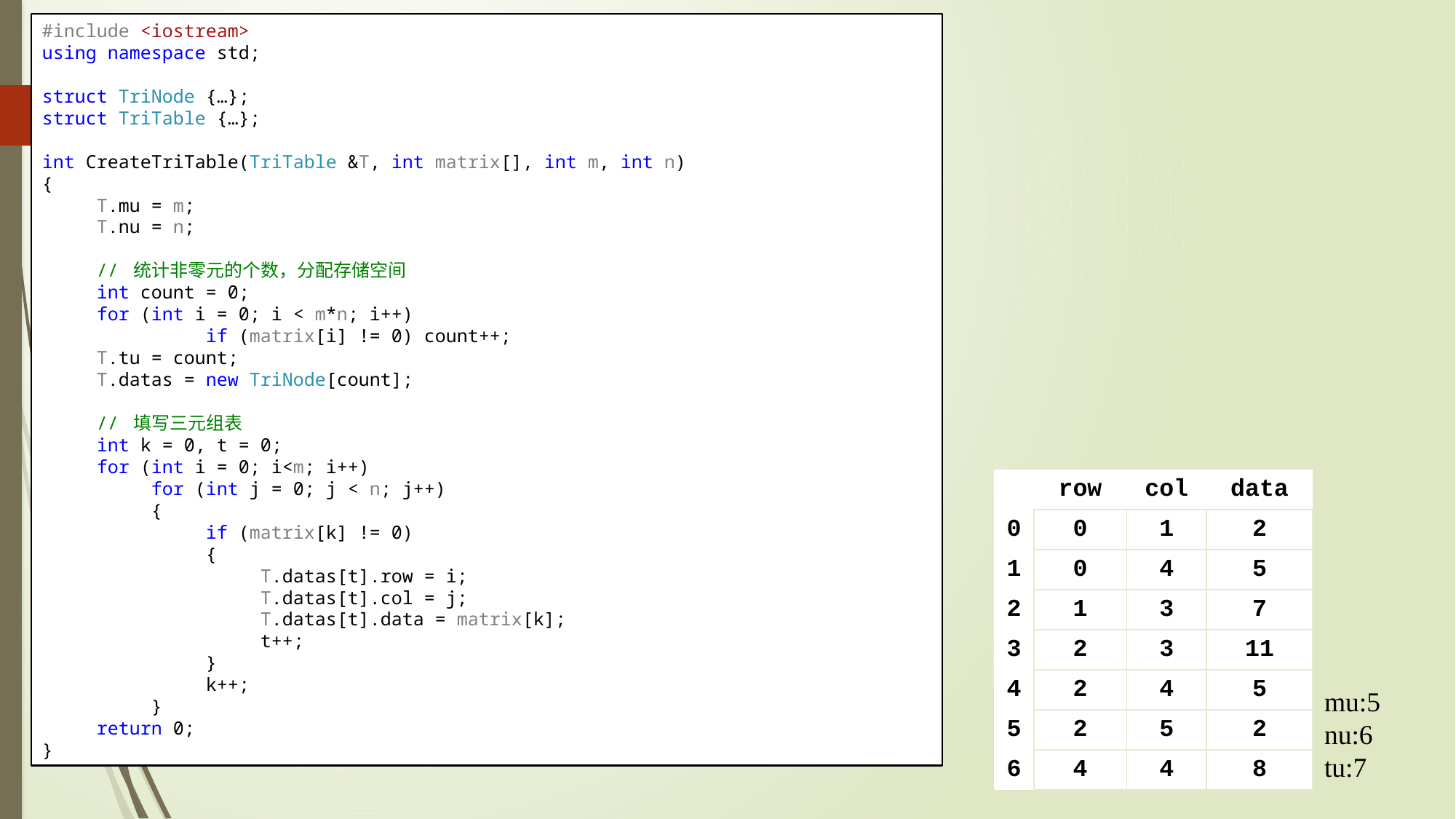

#include <iostream>
using namespace std;

struct TriNode {…};
struct TriTable {…};

int CreateTriTable(TriTable &T, int matrix[], int m, int n)
{
T.mu = m;
T.nu = n;

// 统计非零元的个数，分配存储空间
int count = 0;
for (int i = 0; i < m*n; i++)
	if (matrix[i] != 0) count++;
T.tu = count;
T.datas = new TriNode[count];

// 填写三元组表
int k = 0, t = 0;
for (int i = 0; i<m; i++)
for (int j = 0; j < n; j++)
{
if (matrix[k] != 0)
{
T.datas[t].row = i;
T.datas[t].col = j;
T.datas[t].data = matrix[k];
t++;
}
k++;
}
return 0;
}
|  | row | col | data |
| --- | --- | --- | --- |
| 0 | 0 | 1 | 2 |
| 1 | 0 | 4 | 5 |
| 2 | 1 | 3 | 7 |
| 3 | 2 | 3 | 11 |
| 4 | 2 | 4 | 5 |
| 5 | 2 | 5 | 2 |
| 6 | 4 | 4 | 8 |
mu:5
nu:6
tu:7